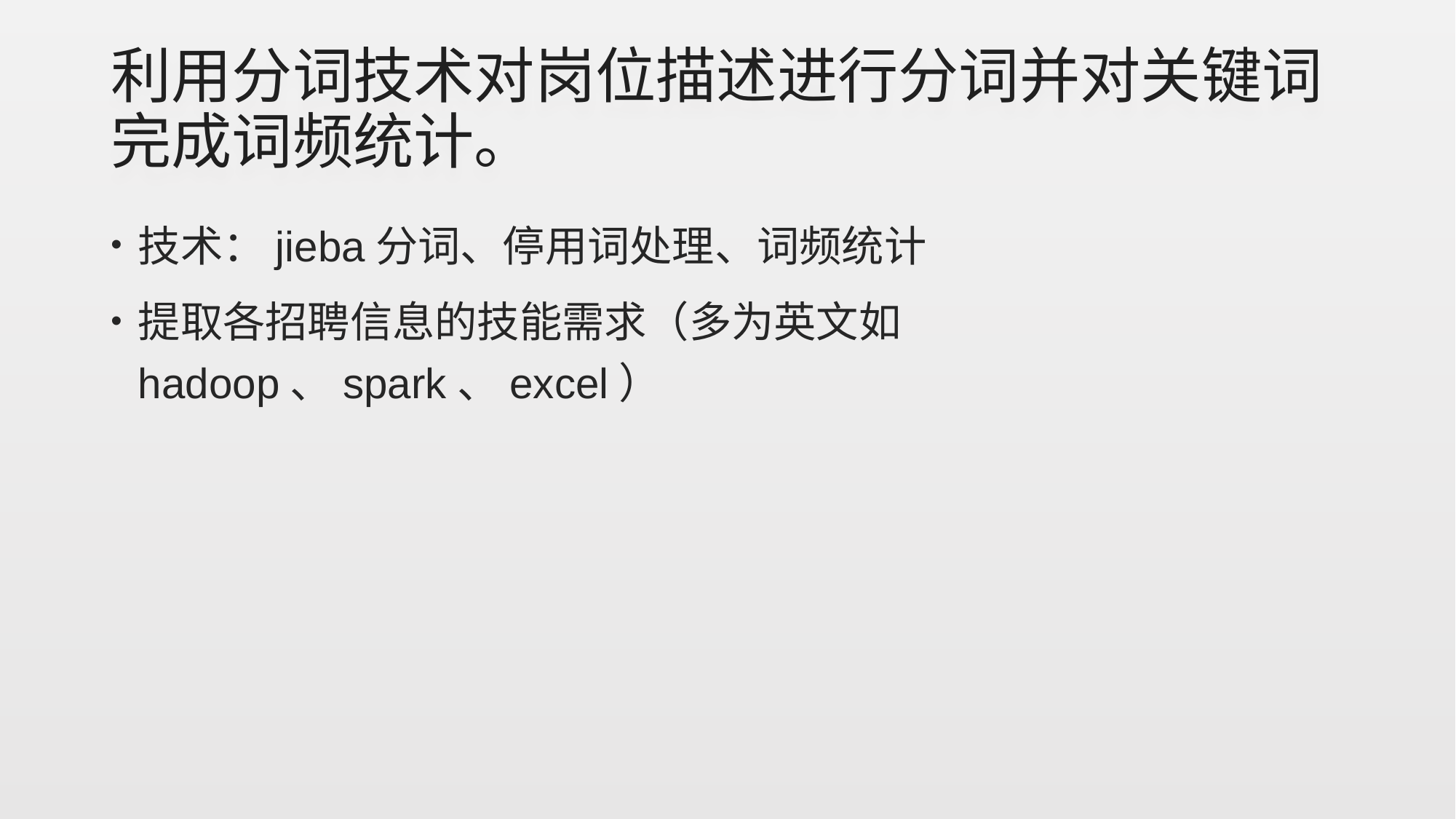

# 利用分词技术对岗位描述进行分词并对关键词完成词频统计。
技术：jieba分词、停用词处理、词频统计
提取各招聘信息的技能需求（多为英文如hadoop、spark、excel）